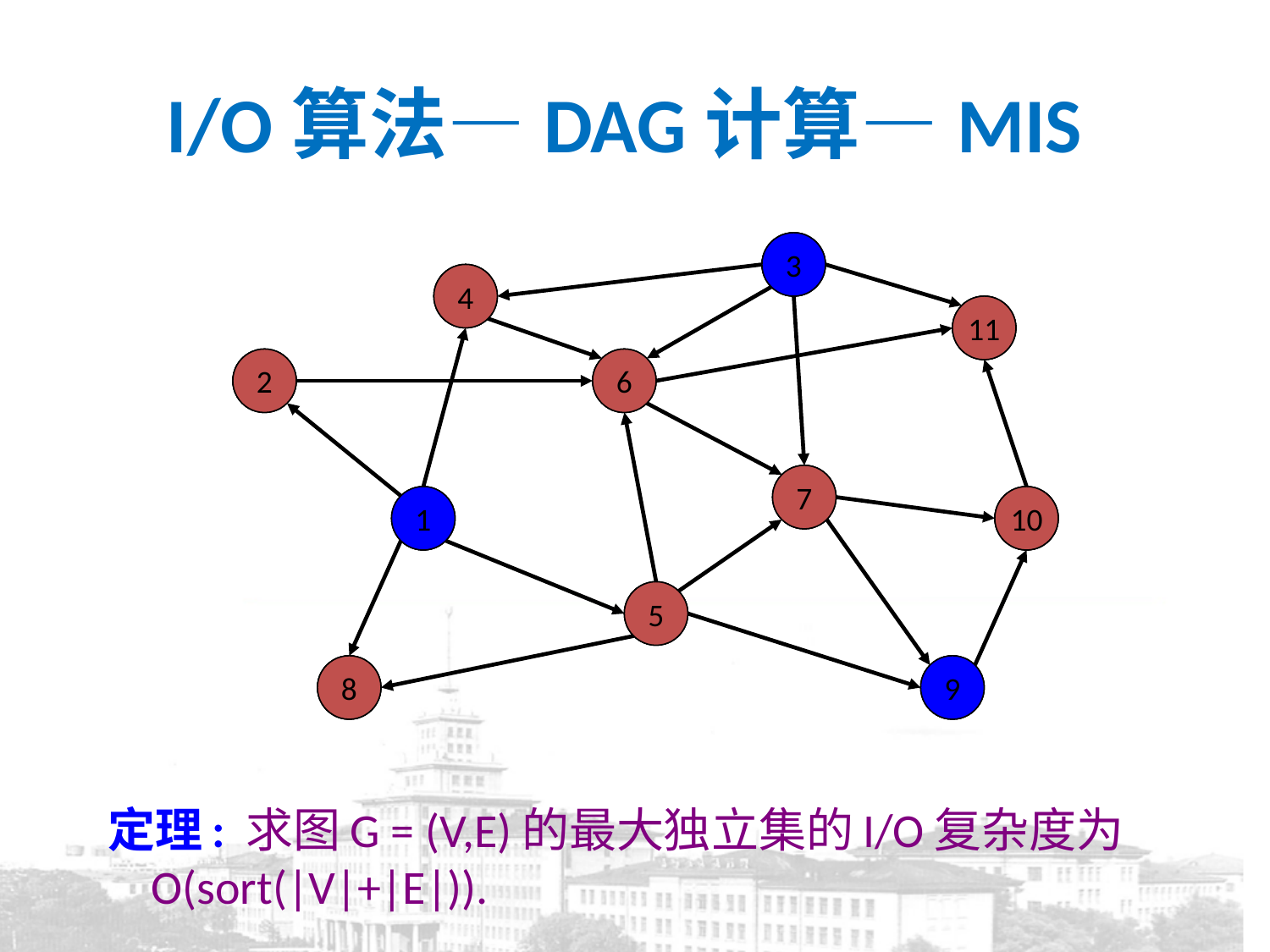

# I/O算法—DAG计算—MIS
3
4
11
2
6
7
1
10
5
8
9
3
2
3
4
4
5
11
10
11
2
1
6
5
6
7
7
8
1
10
9
8
9
定理: 求图G = (V,E)的最大独立集的I/O复杂度为O(sort(|V|+|E|)).